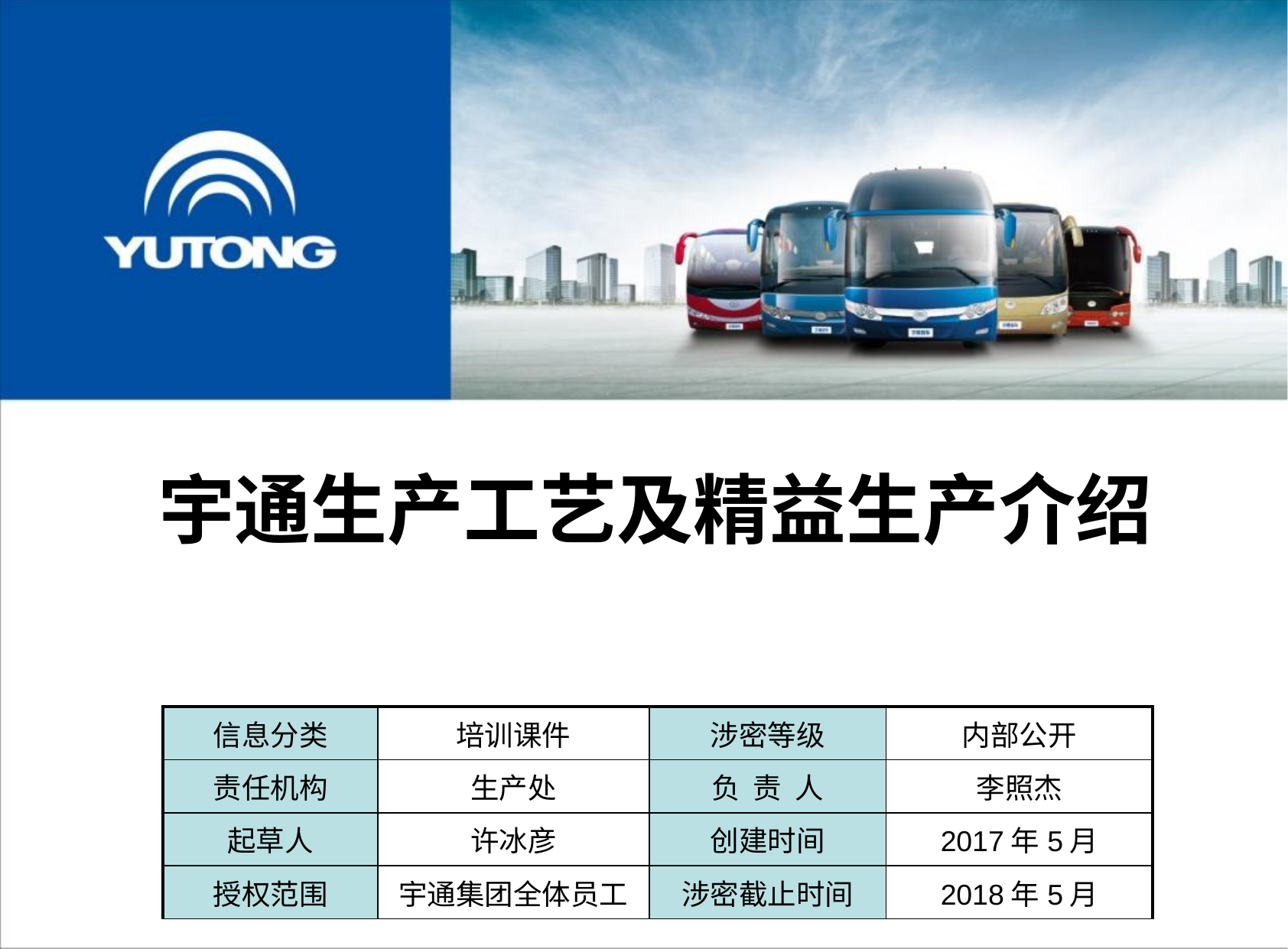

宇通生产工艺及精益生产介绍
| 信息分类 | 培训课件 | 涉密等级 | 内部公开 |
| --- | --- | --- | --- |
| 责任机构 | 生产处 | 负 责 人 | 李照杰 |
| 起草人 | 许冰彦 | 创建时间 | 2017年5月 |
| 授权范围 | 宇通集团全体员工 | 涉密截止时间 | 2018年5月 |